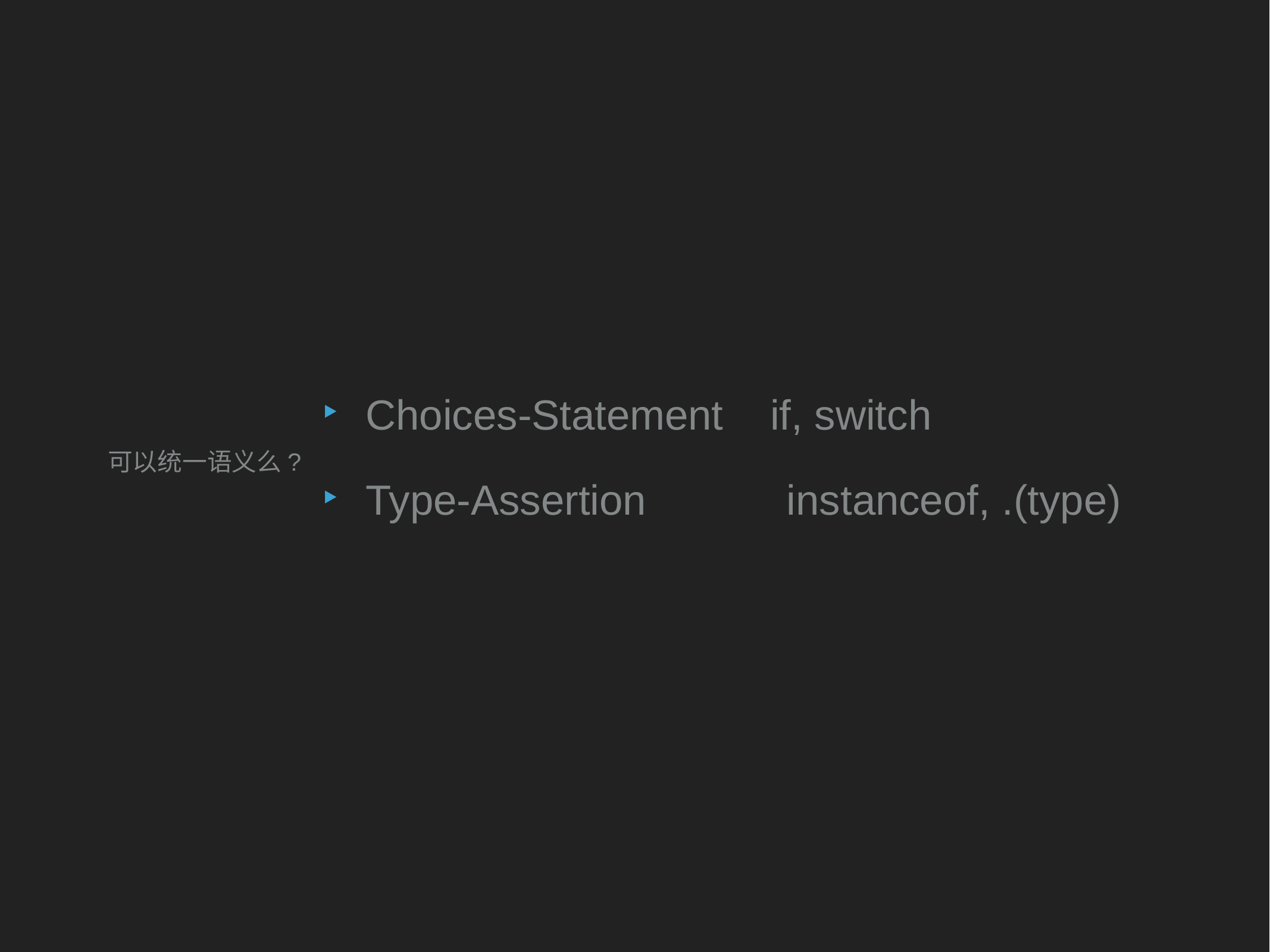

Choices-Statement    if, switch
Type-Assertion            instanceof, .(type)
可以统一语义么?